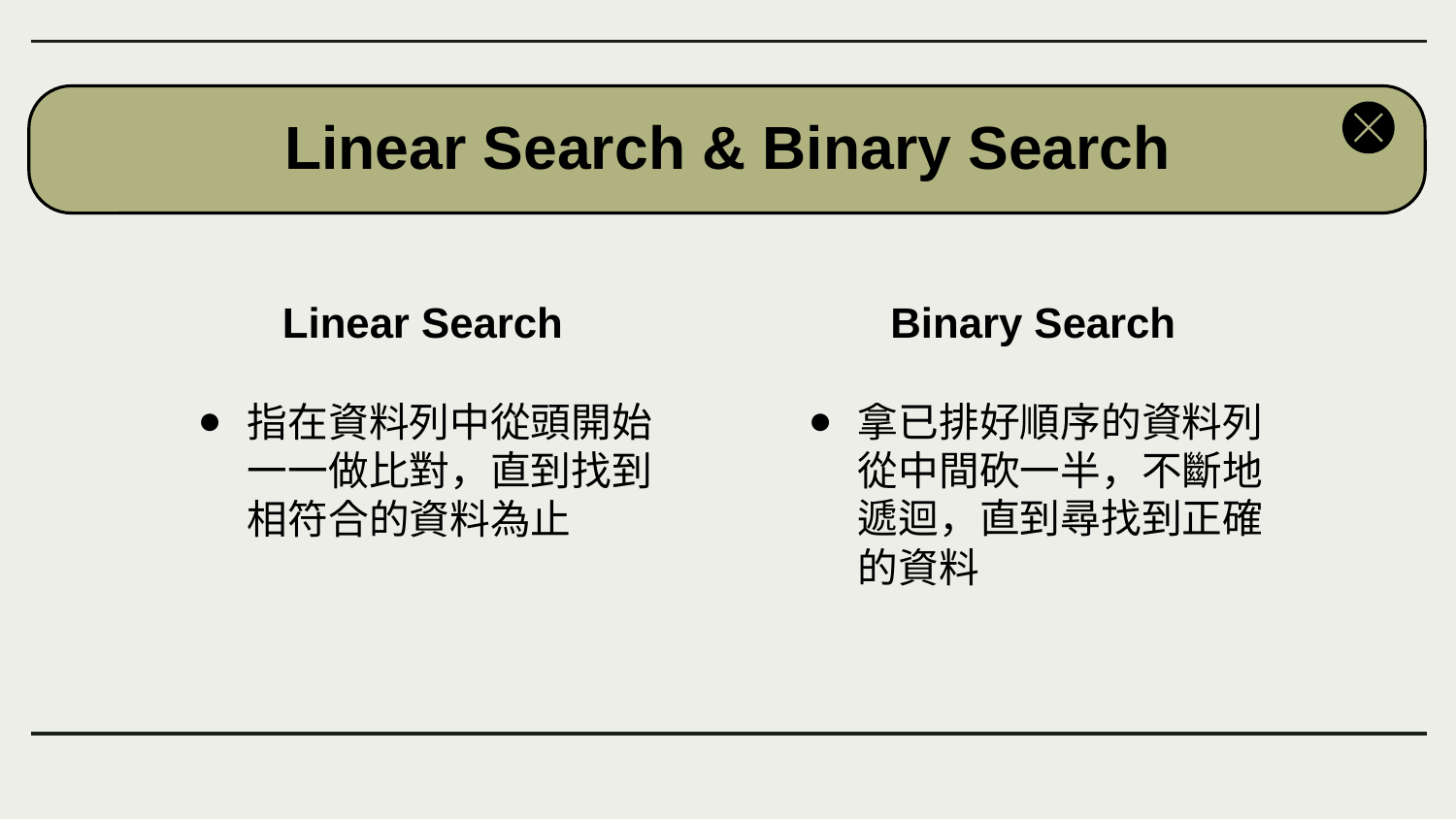

Linear Search & Binary Search
# Linear Search
Binary Search
拿已排好順序的資料列從中間砍一半，不斷地遞迴，直到尋找到正確的資料
指在資料列中從頭開始一一做比對，直到找到相符合的資料為止